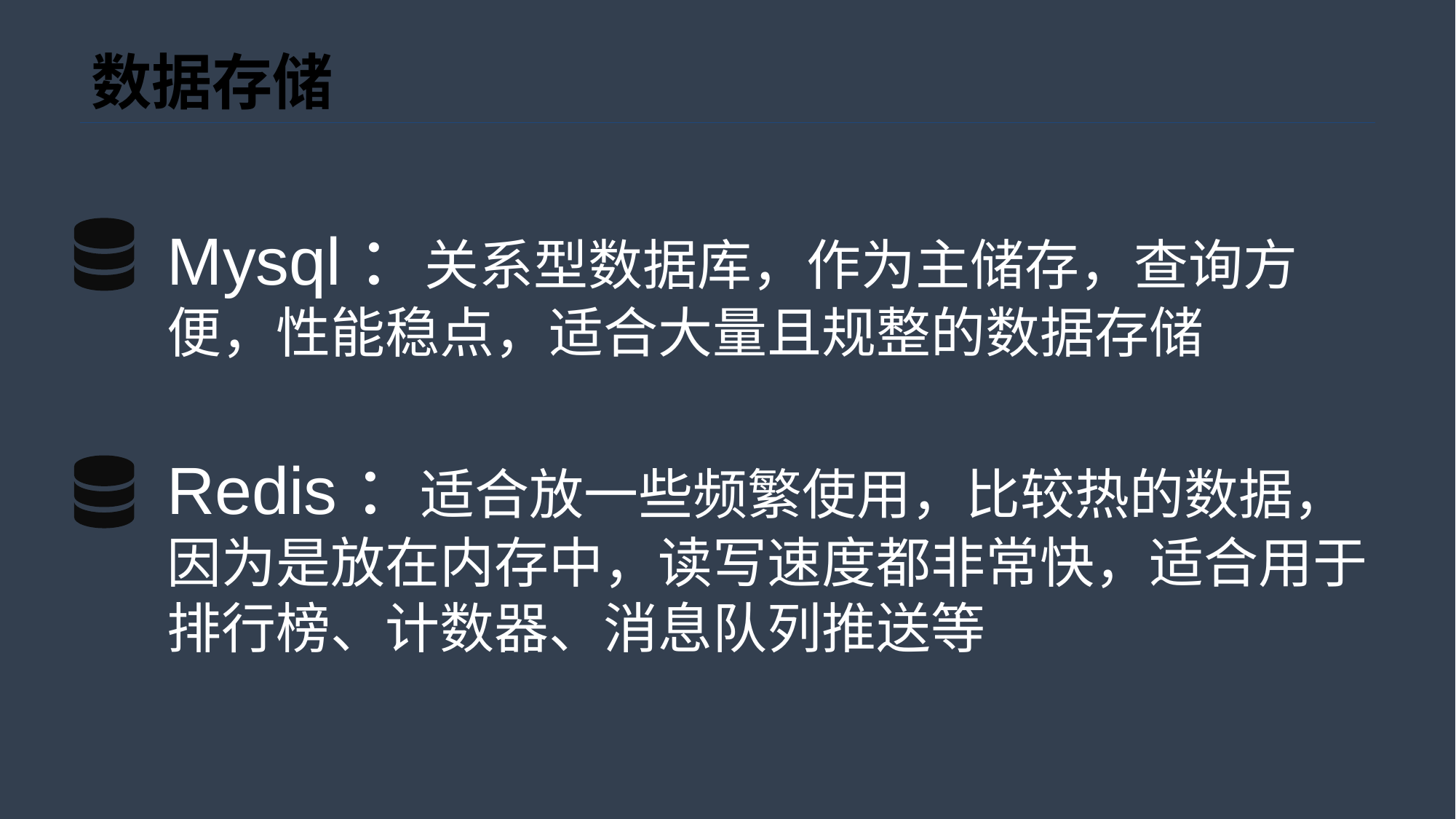

# 数据存储
Mysql：关系型数据库，作为主储存，查询方便，性能稳点，适合大量且规整的数据存储

Redis：适合放一些频繁使用，比较热的数据，因为是放在内存中，读写速度都非常快，适合用于排行榜、计数器、消息队列推送等